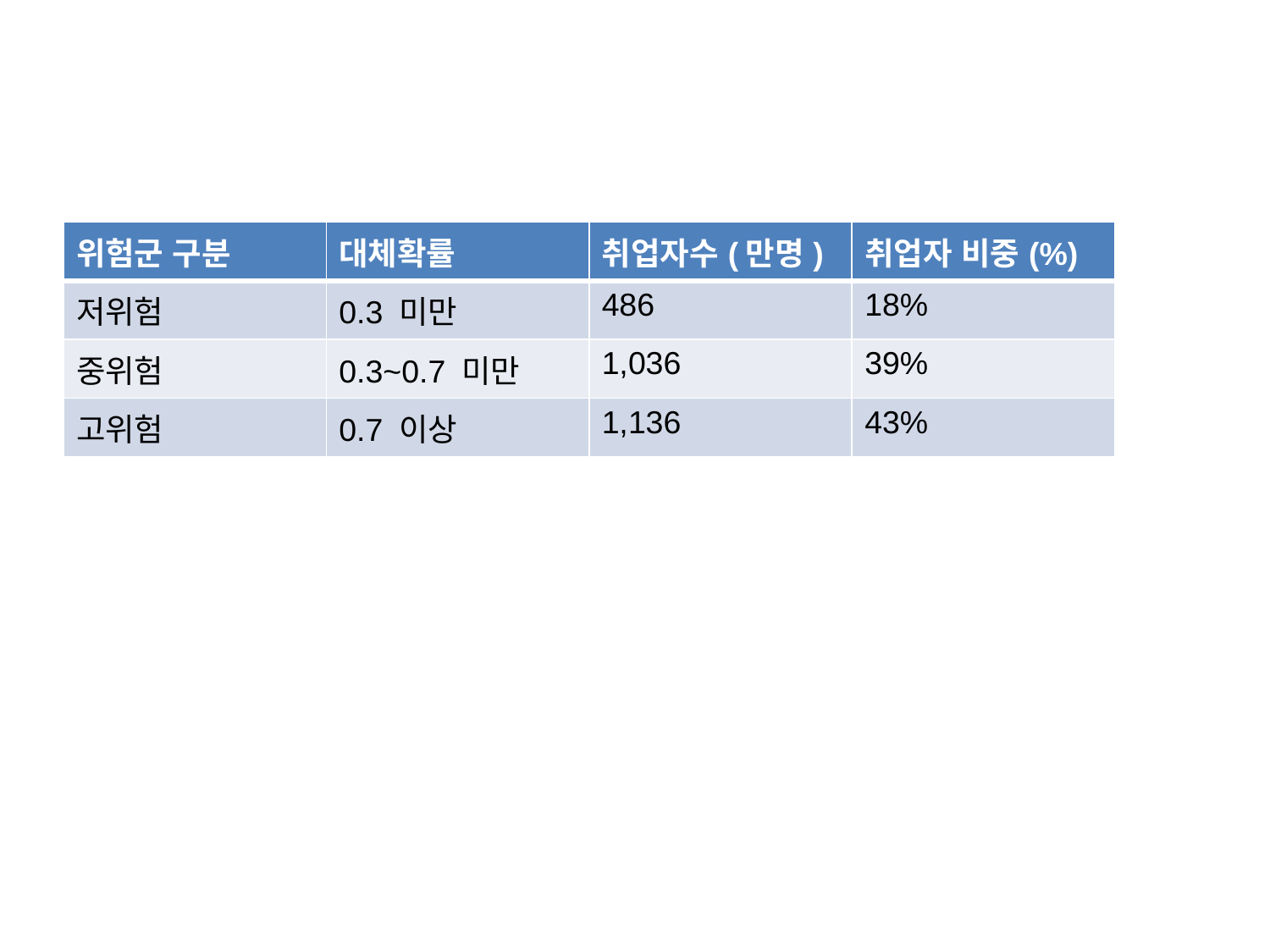

#
| 위험군 구분 | 대체확률 | 취업자수(만명) | 취업자 비중(%) |
| --- | --- | --- | --- |
| 저위험 | 0.3 미만 | 486 | 18% |
| 중위험 | 0.3~0.7 미만 | 1,036 | 39% |
| 고위험 | 0.7 이상 | 1,136 | 43% |